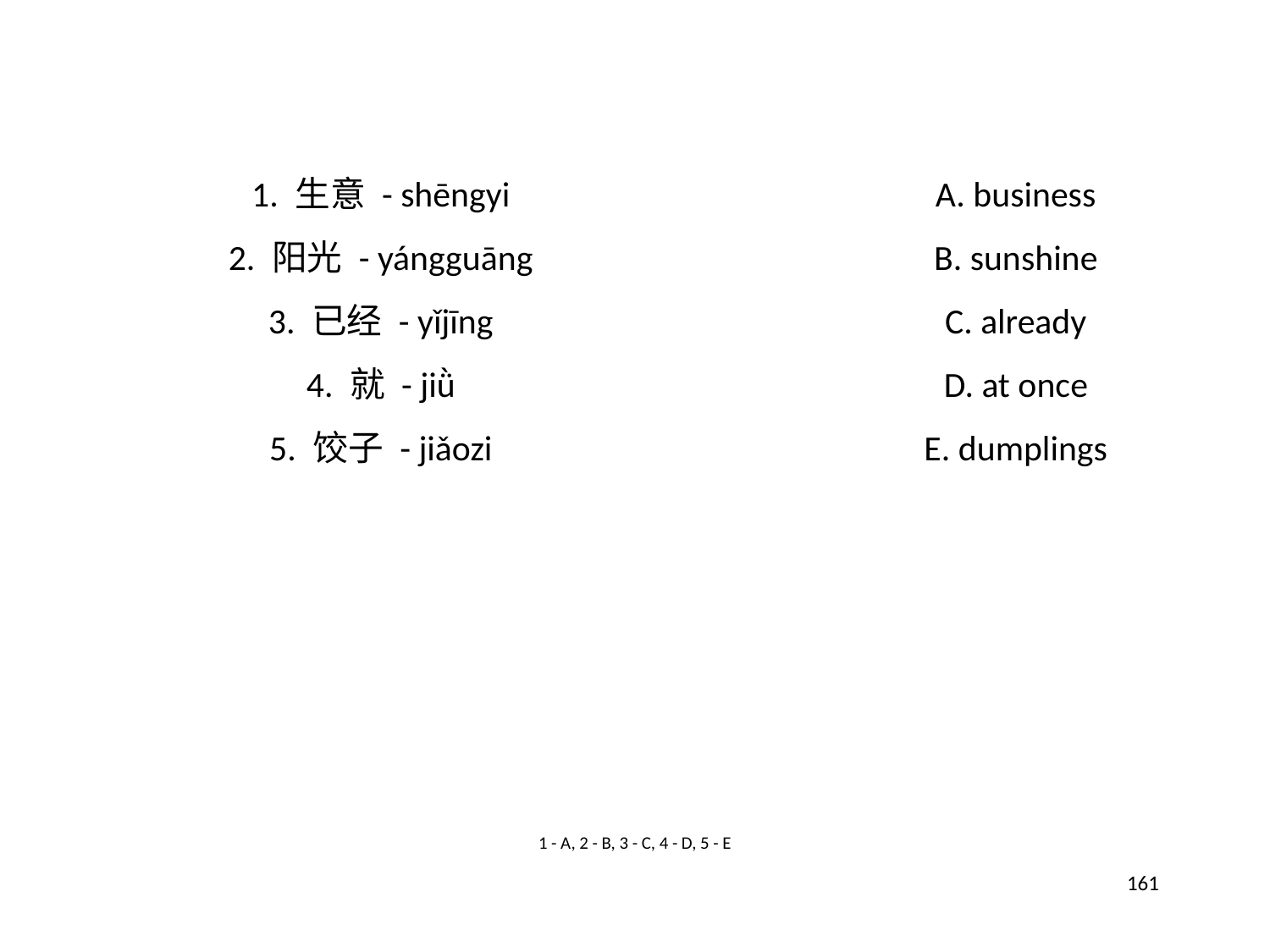

1. 生意 - shēngyi

A. business

2. 阳光 - yángguāng

B. sunshine

3. 已经 - yǐjīng

C. already

4. 就 - jiǜ

D. at once

5. 饺子 - jiǎozi

E. dumplings
1 - A, 2 - B, 3 - C, 4 - D, 5 - E

161